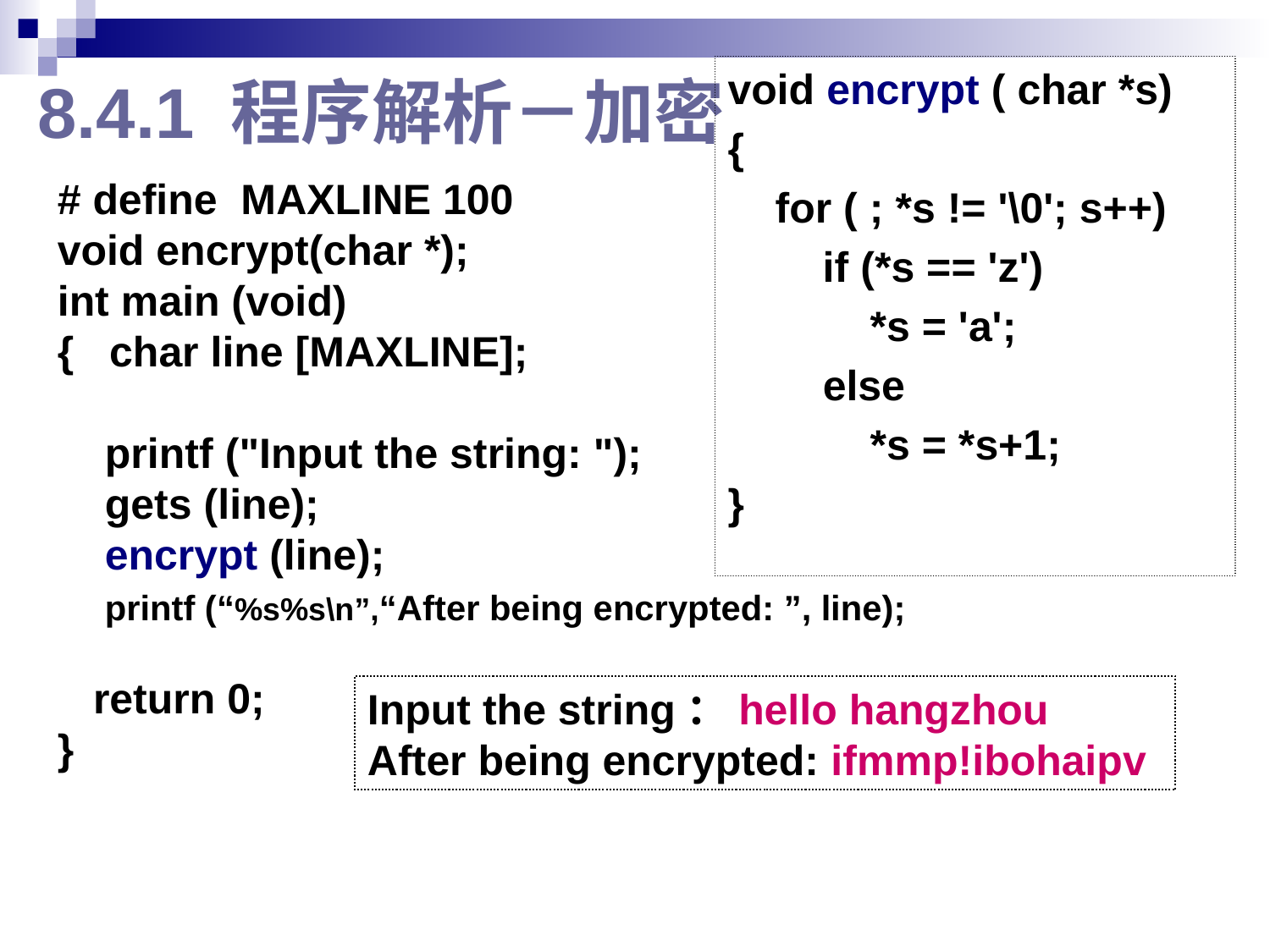

# 8.4.1 程序解析－加密
void encrypt ( char *s)
{
    for ( ; *s != '\0'; s++)
        if (*s == 'z')
            *s = 'a';
	    else
            *s = *s+1;
}
# define  MAXLINE 100
void encrypt(char *);
int main (void)
{   char line [MAXLINE];

    printf ("Input the string: ");
    gets (line);
    encrypt (line);
    printf (“%s%s\n”,“After being encrypted: ”, line);

   return 0;
}
Input the string：hello hangzhou
After being encrypted: ifmmp!ibohaipv